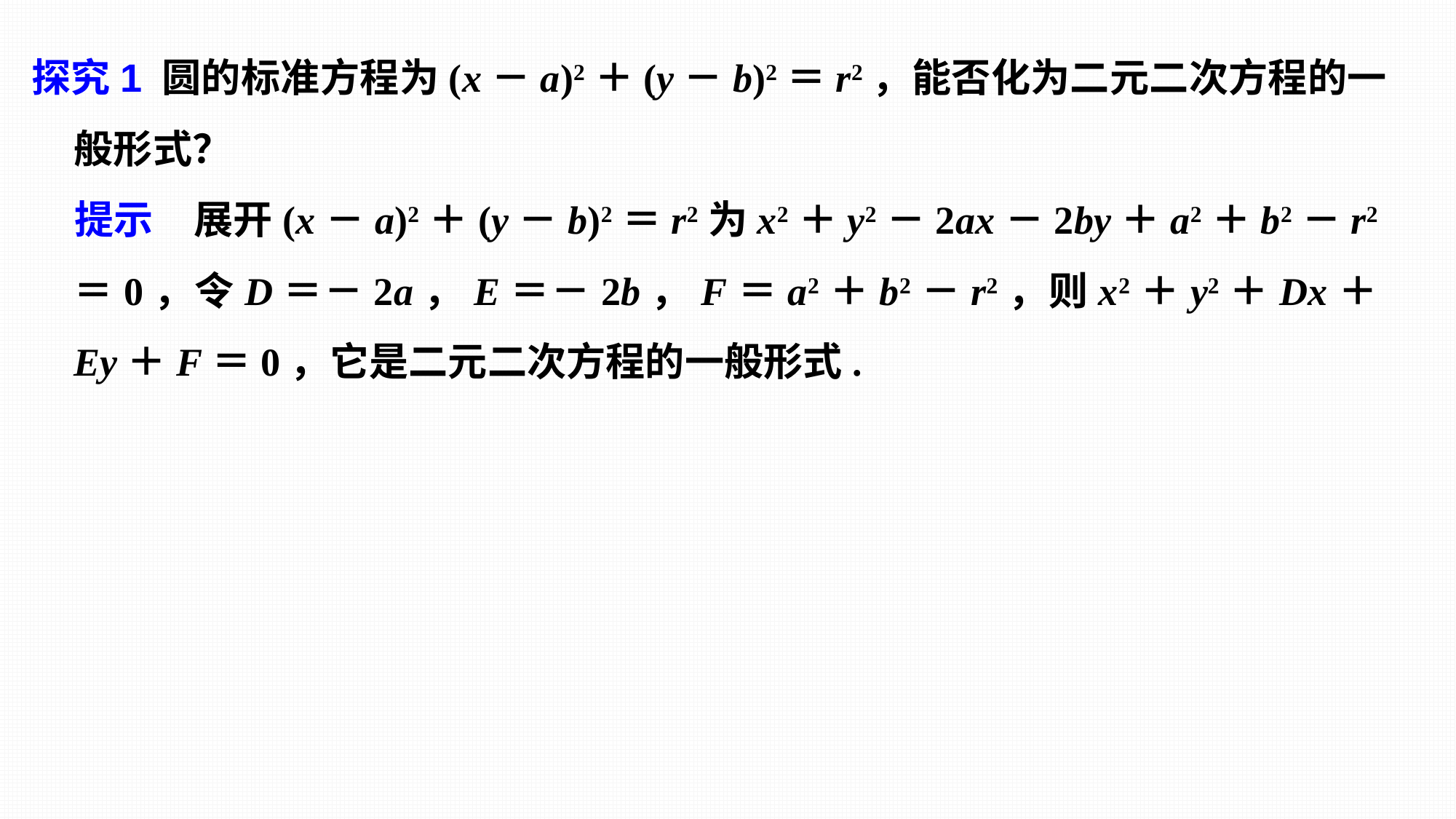

探究1 圆的标准方程为(x－a)2＋(y－b)2＝r2，能否化为二元二次方程的一般形式？
	提示　展开(x－a)2＋(y－b)2＝r2为x2＋y2－2ax－2by＋a2＋b2－r2＝0，令D＝－2a，E＝－2b，F＝a2＋b2－r2，则x2＋y2＋Dx＋Ey＋F＝0，它是二元二次方程的一般形式.